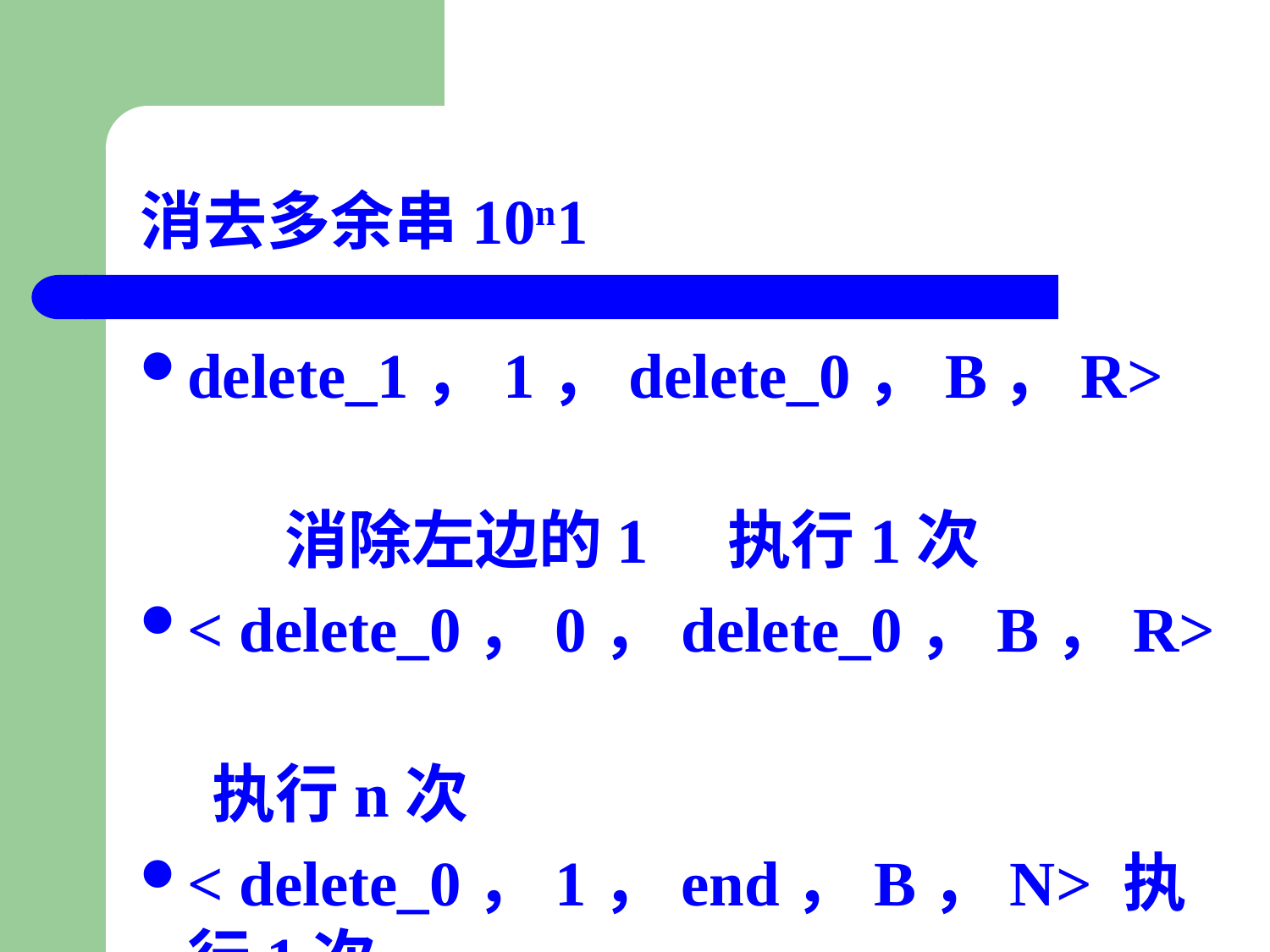

# 消去多余串10n1
delete_1，1，delete_0，B，R>
         消除左边的1    执行1次
< delete_0，0，delete_0，B，R>
    执行n次
< delete_0，1，end，B，N> 执行1次